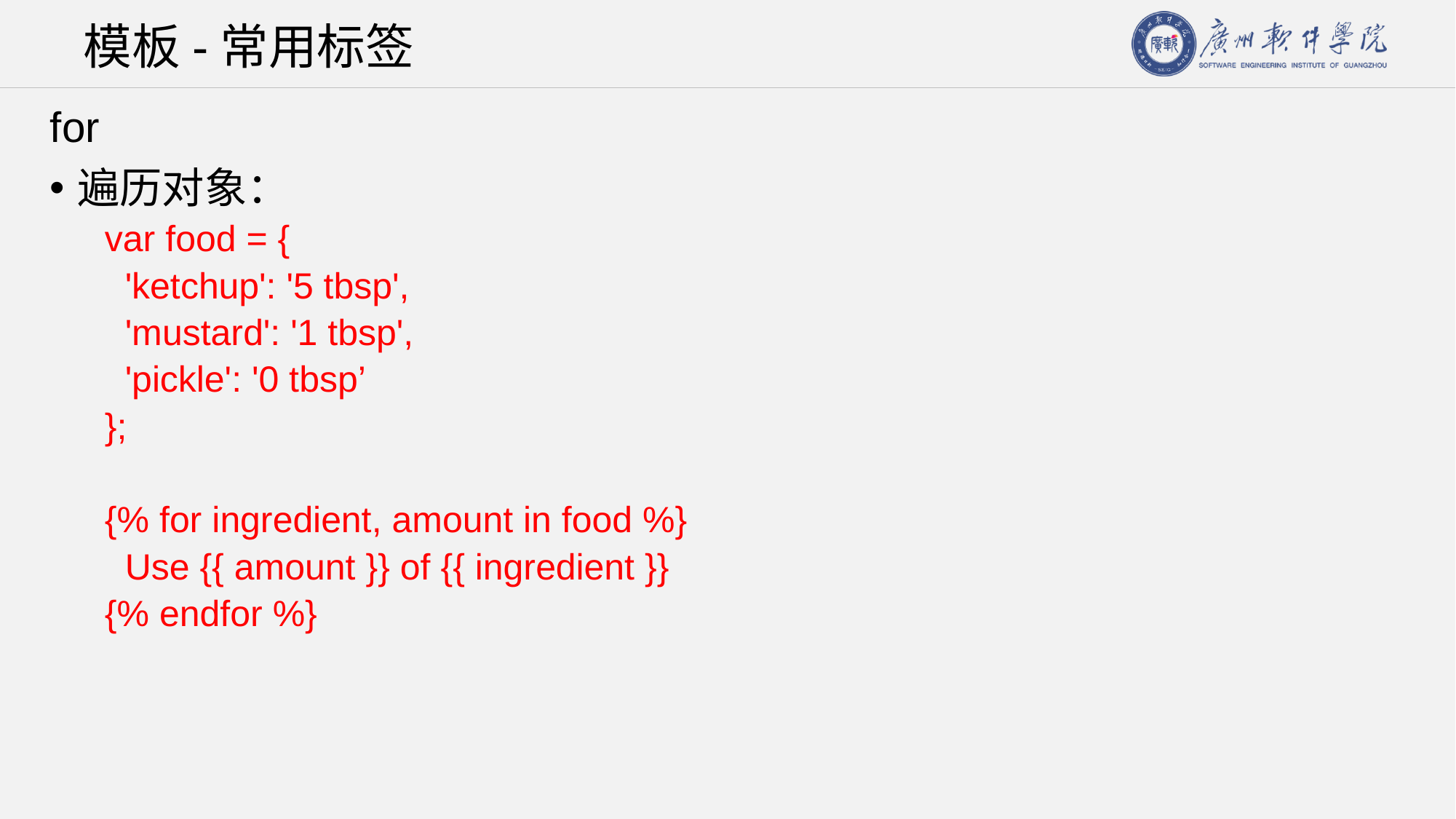

# 模板-常用标签
for
遍历对象：
var food = {
  'ketchup': '5 tbsp',
  'mustard': '1 tbsp',
  'pickle': '0 tbsp’
};

{% for ingredient, amount in food %}
  Use {{ amount }} of {{ ingredient }}
{% endfor %}